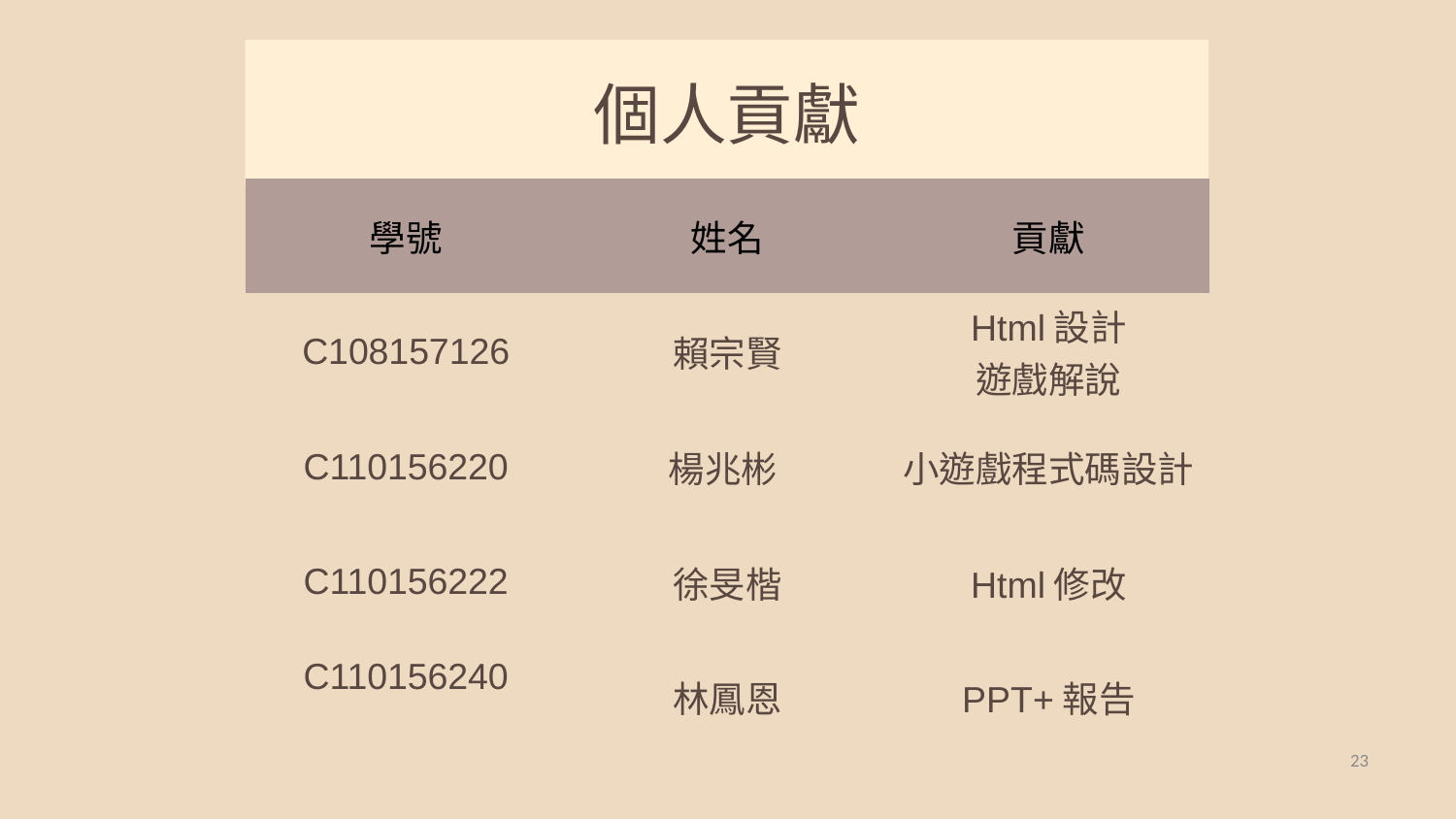

# 個人貢獻
| 學號 | 姓名 | 貢獻 |
| --- | --- | --- |
| C108157126 | 賴宗賢 | Html設計 遊戲解說 |
| C110156220 | 楊兆彬 | 小遊戲程式碼設計 |
| C110156222 | 徐旻楷 | Html修改 |
| C110156240 | 林鳳恩 | PPT+報告 |
23